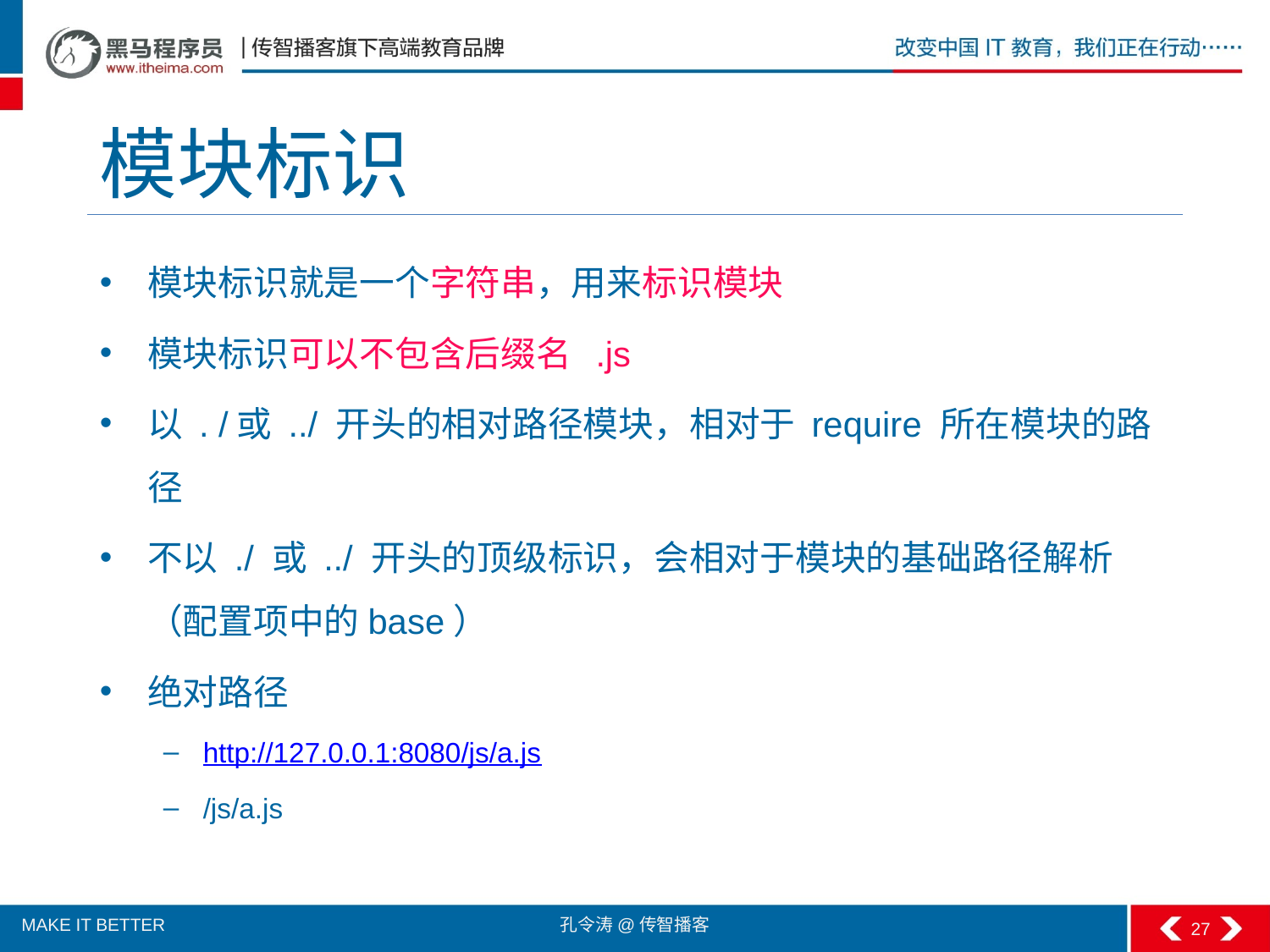

# 模块标识
模块标识就是一个字符串，用来标识模块
模块标识可以不包含后缀名  .js
以 . /或 ../ 开头的相对路径模块，相对于 require 所在模块的路径
不以 ./ 或 ../ 开头的顶级标识，会相对于模块的基础路径解析（配置项中的base）
绝对路径
http://127.0.0.1:8080/js/a.js
/js/a.js

27
孔令涛@传智播客
MAKE IT BETTER